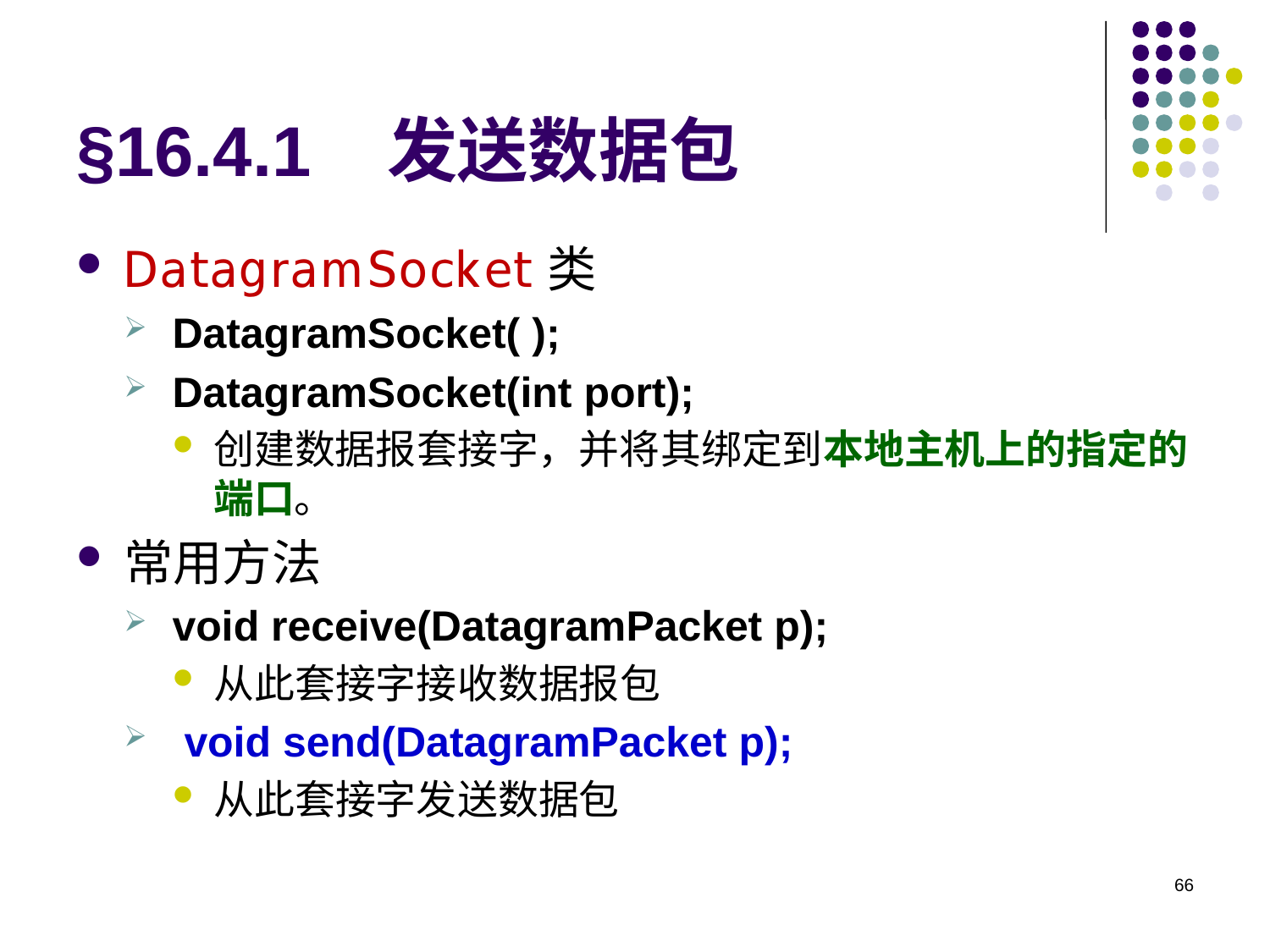

# §16.4.1   发送数据包
DatagramSocket类
DatagramSocket( );
DatagramSocket(int port);
创建数据报套接字，并将其绑定到本地主机上的指定的端口。
常用方法
void receive(DatagramPacket p);
从此套接字接收数据报包
 void send(DatagramPacket p);
从此套接字发送数据包

66